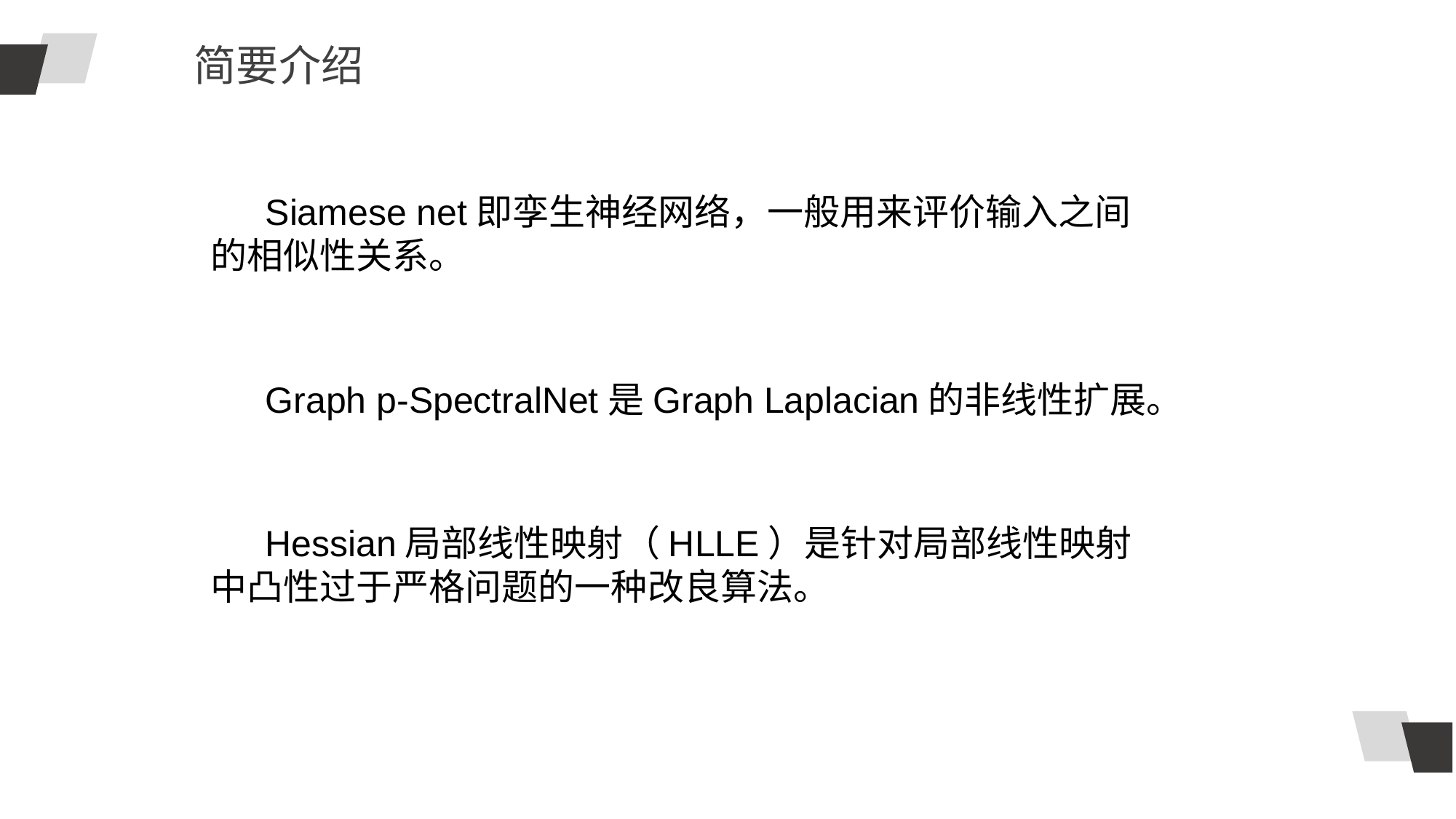

简要介绍
Siamese net即孪生神经网络，一般用来评价输入之间的相似性关系。
Graph p-SpectralNet是Graph Laplacian的非线性扩展。
Hessian局部线性映射（HLLE）是针对局部线性映射中凸性过于严格问题的一种改良算法。